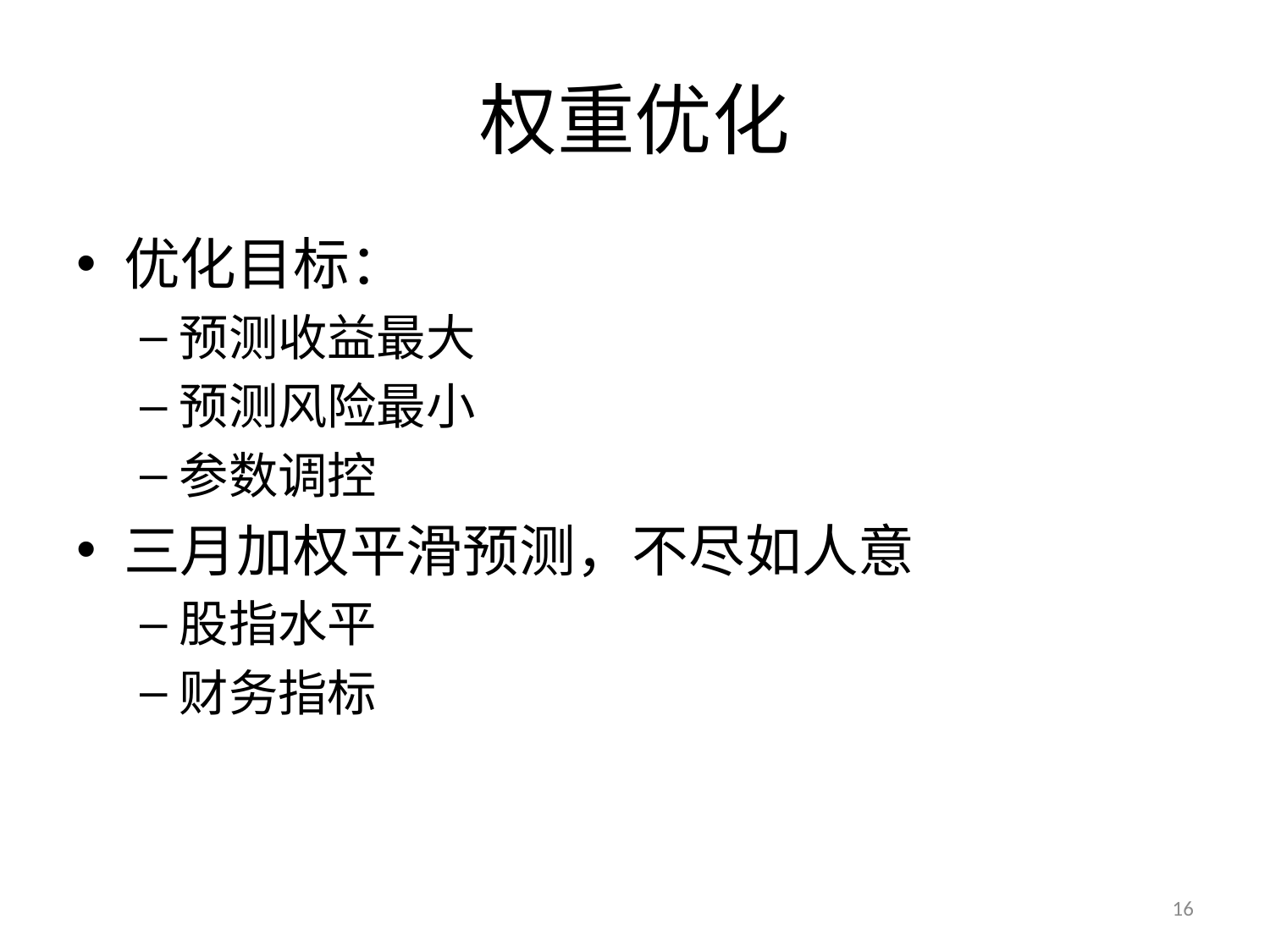

# 权重优化
优化目标：
预测收益最大
预测风险最小
参数调控
三月加权平滑预测，不尽如人意
股指水平
财务指标

16